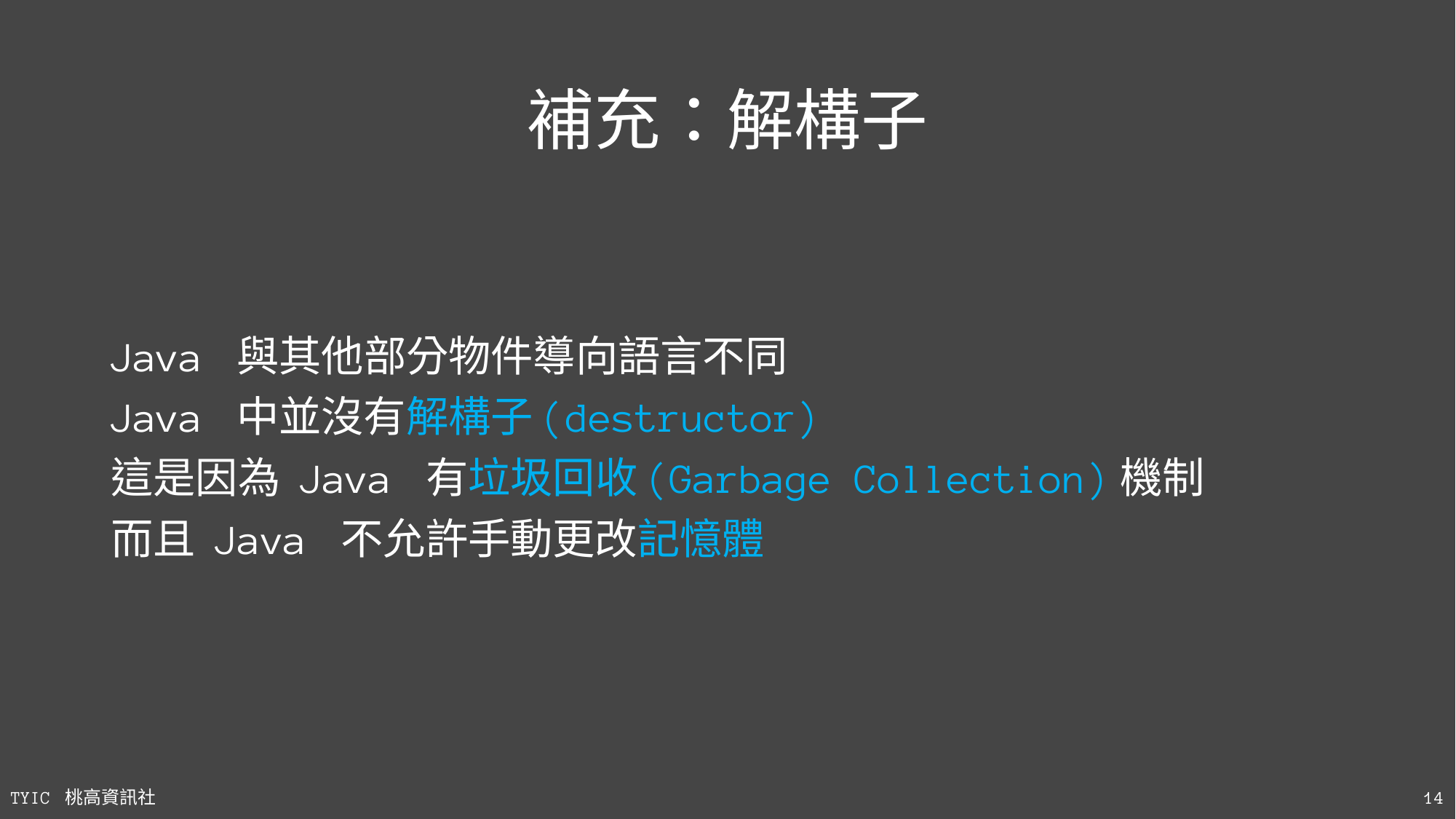

# 補充：解構子
Java 與其他部分物件導向語言不同
Java 中並沒有解構子(destructor)
這是因為 Java 有垃圾回收(Garbage Collection)機制
而且 Java 不允許手動更改記憶體